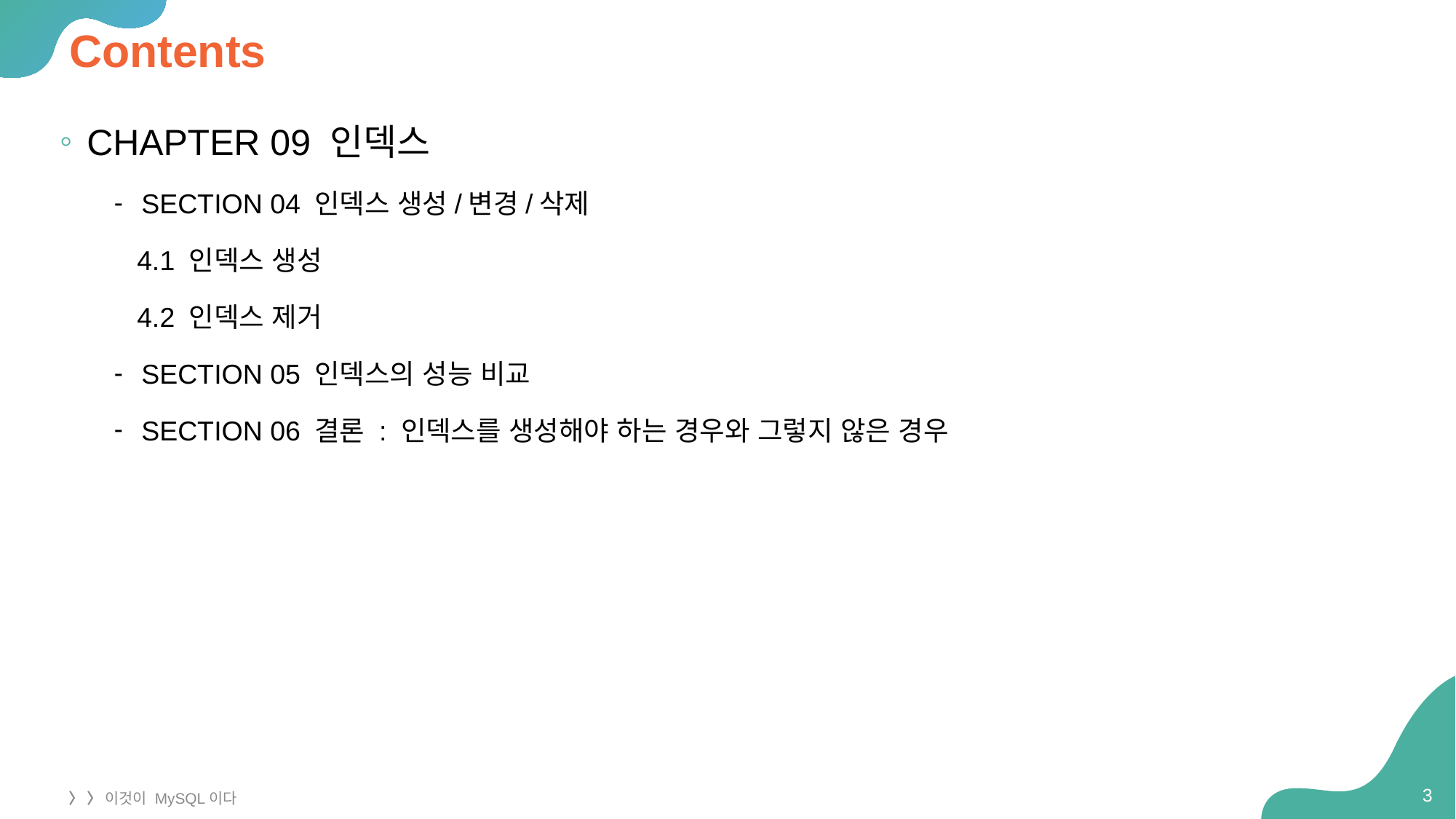

# Contents
CHAPTER 09 인덱스
SECTION 04 인덱스 생성/변경/삭제
   4.1 인덱스 생성
   4.2 인덱스 제거
SECTION 05 인덱스의 성능 비교
SECTION 06 결론 : 인덱스를 생성해야 하는 경우와 그렇지 않은 경우
3
〉 〉 이것이 MySQL이다